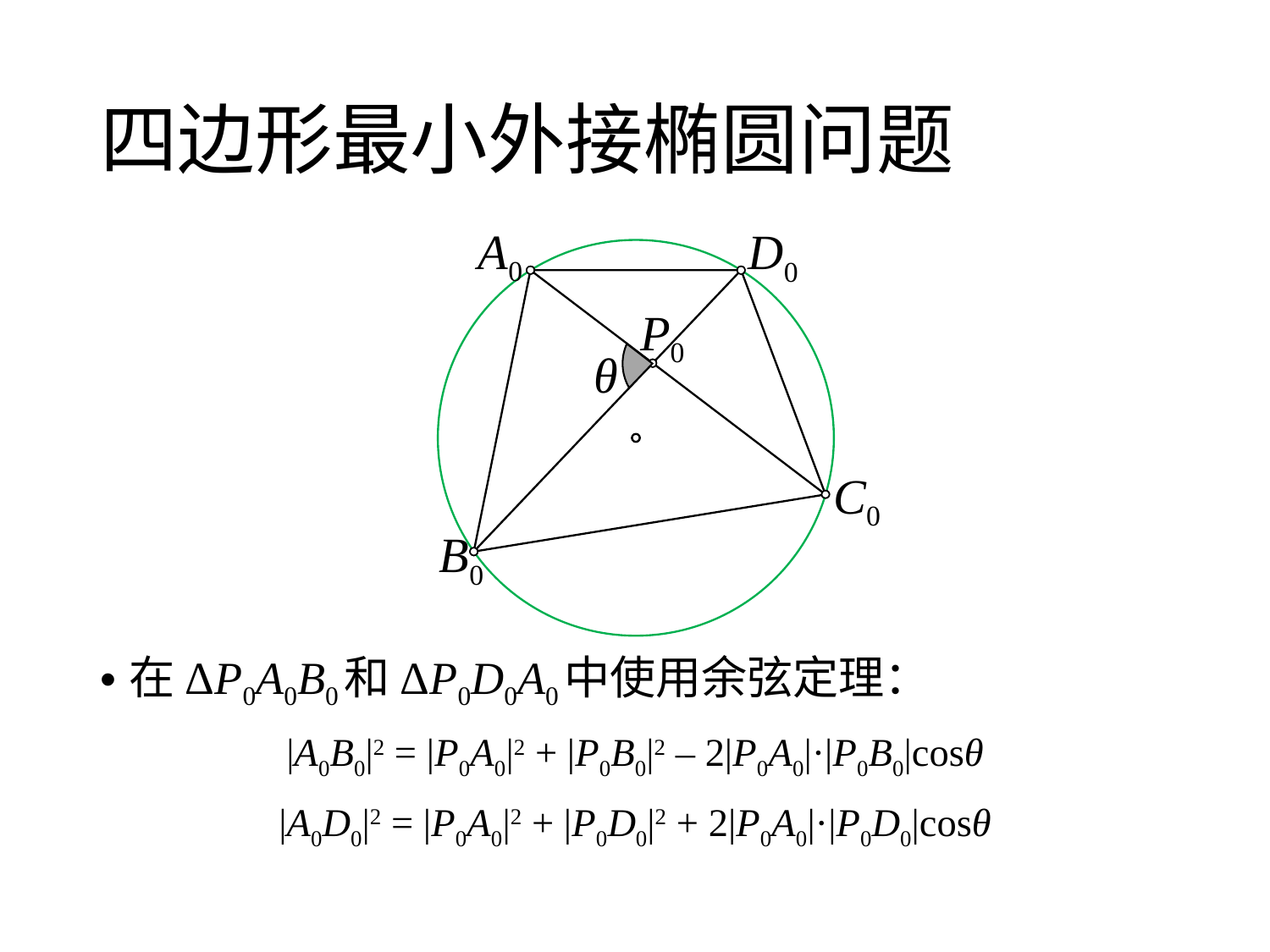

# 四边形最小外接椭圆问题
A0
D0

P0

θ
C0
B0
在ΔP0A0B0和ΔP0D0A0中使用余弦定理：
|A0B0|2 = |P0A0|2 + |P0B0|2 – 2|P0A0|·|P0B0|cosθ
|A0D0|2 = |P0A0|2 + |P0D0|2 + 2|P0A0|·|P0D0|cosθ